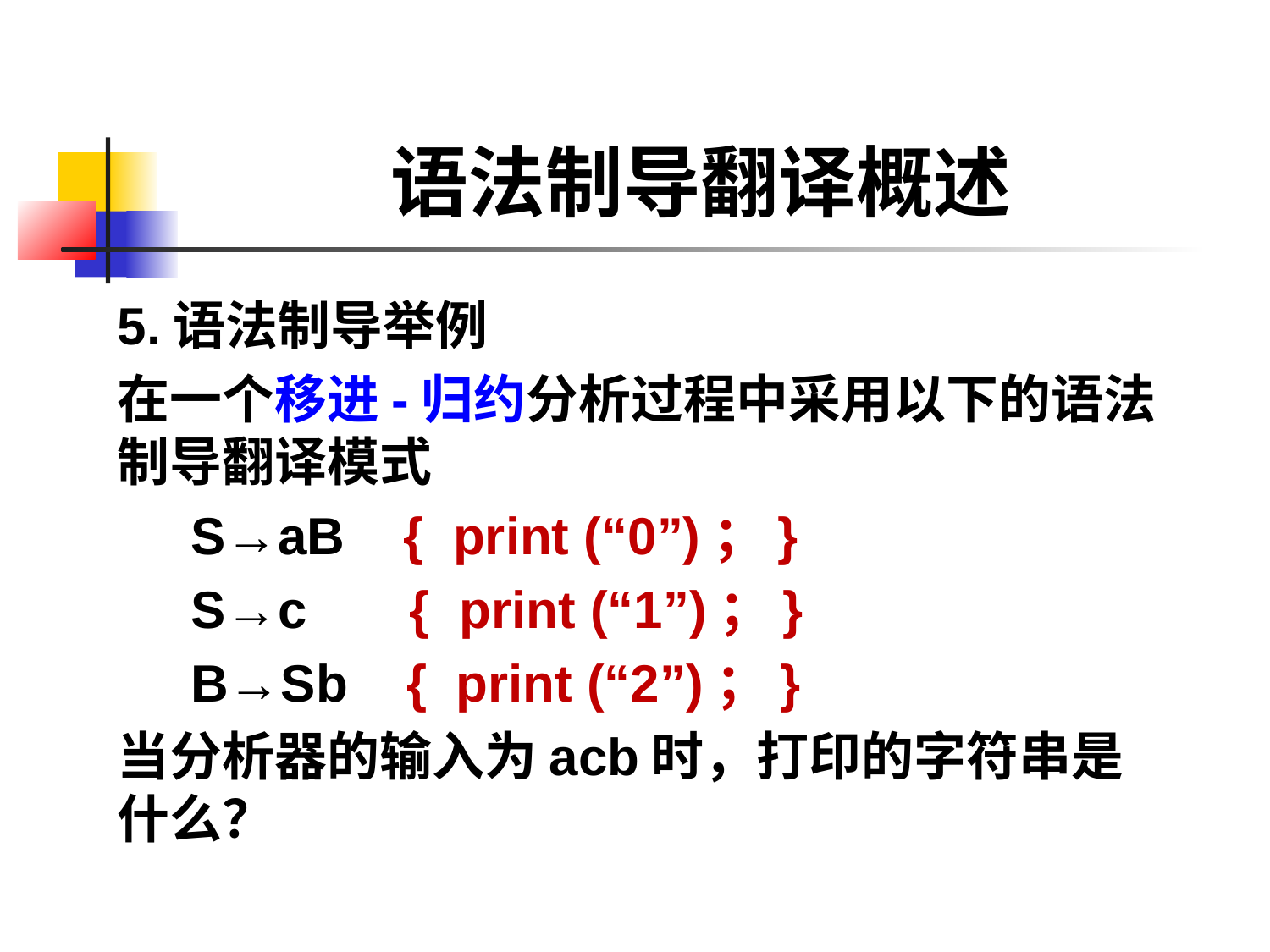

# 语法制导翻译概述
5.语法制导举例
在一个移进-归约分析过程中采用以下的语法制导翻译模式
     S→aB    {  print (“0”)；}
     S→c       {  print (“1”)；}
     B→Sb    {  print (“2”)；}
当分析器的输入为acb时，打印的字符串是什么？